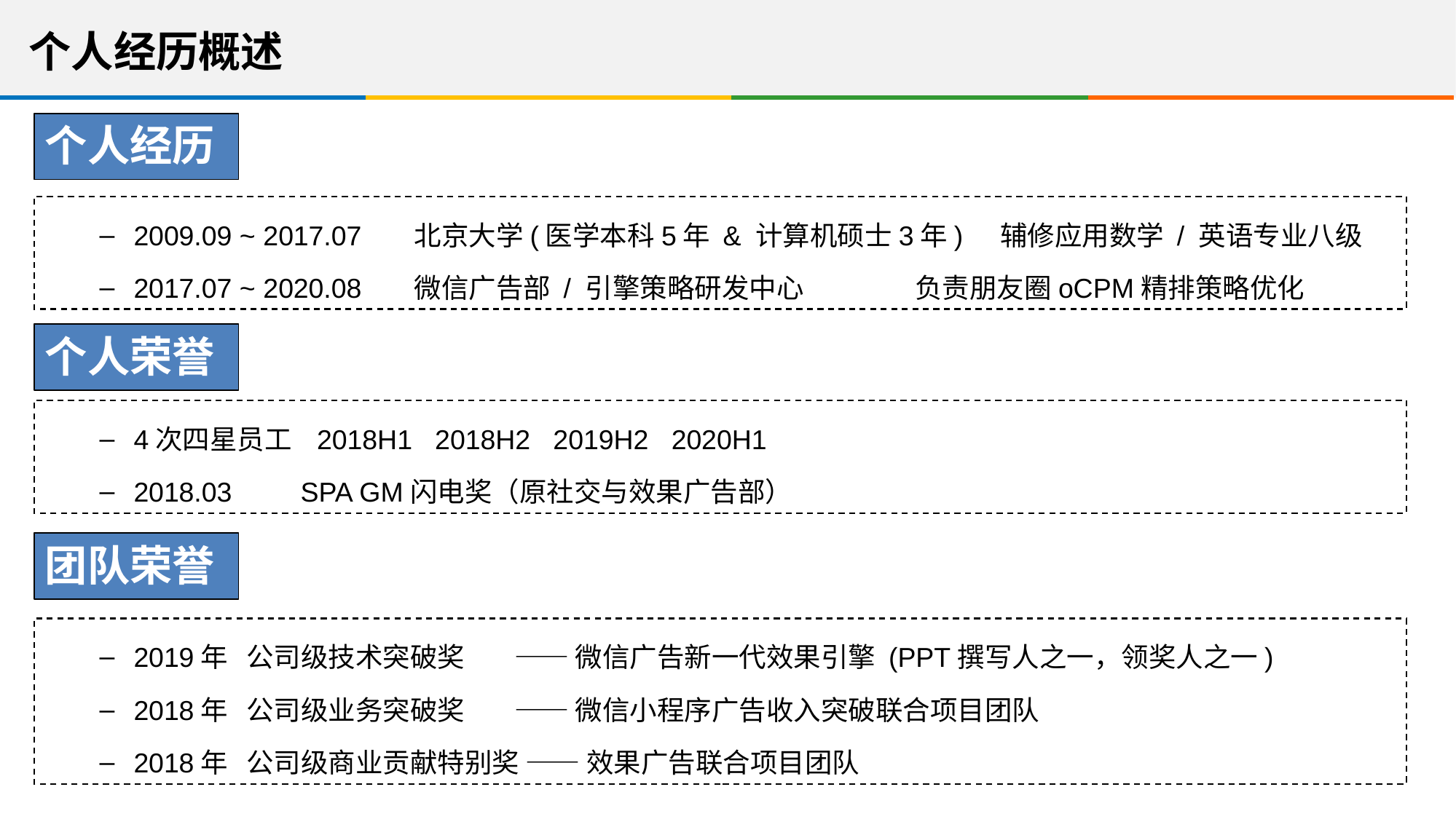

个人经历概述
个人经历
2009.09 ~ 2017.07      北京大学(医学本科5年 & 计算机硕士3年)    辅修应用数学 / 英语专业八级
2017.07 ~ 2020.08      微信广告部 / 引擎策略研发中心                  负责朋友圈oCPM精排策略优化
个人荣誉
4次四星员工   2018H1   2018H2   2019H2   2020H1
2018.03         SPA GM闪电奖（原社交与效果广告部）
团队荣誉
2019年   公司级技术突破奖        —— 微信广告新一代效果引擎 (PPT撰写人之一，领奖人之一)
2018年   公司级业务突破奖        —— 微信小程序广告收入突破联合项目团队
2018年   公司级商业贡献特别奖 —— 效果广告联合项目团队